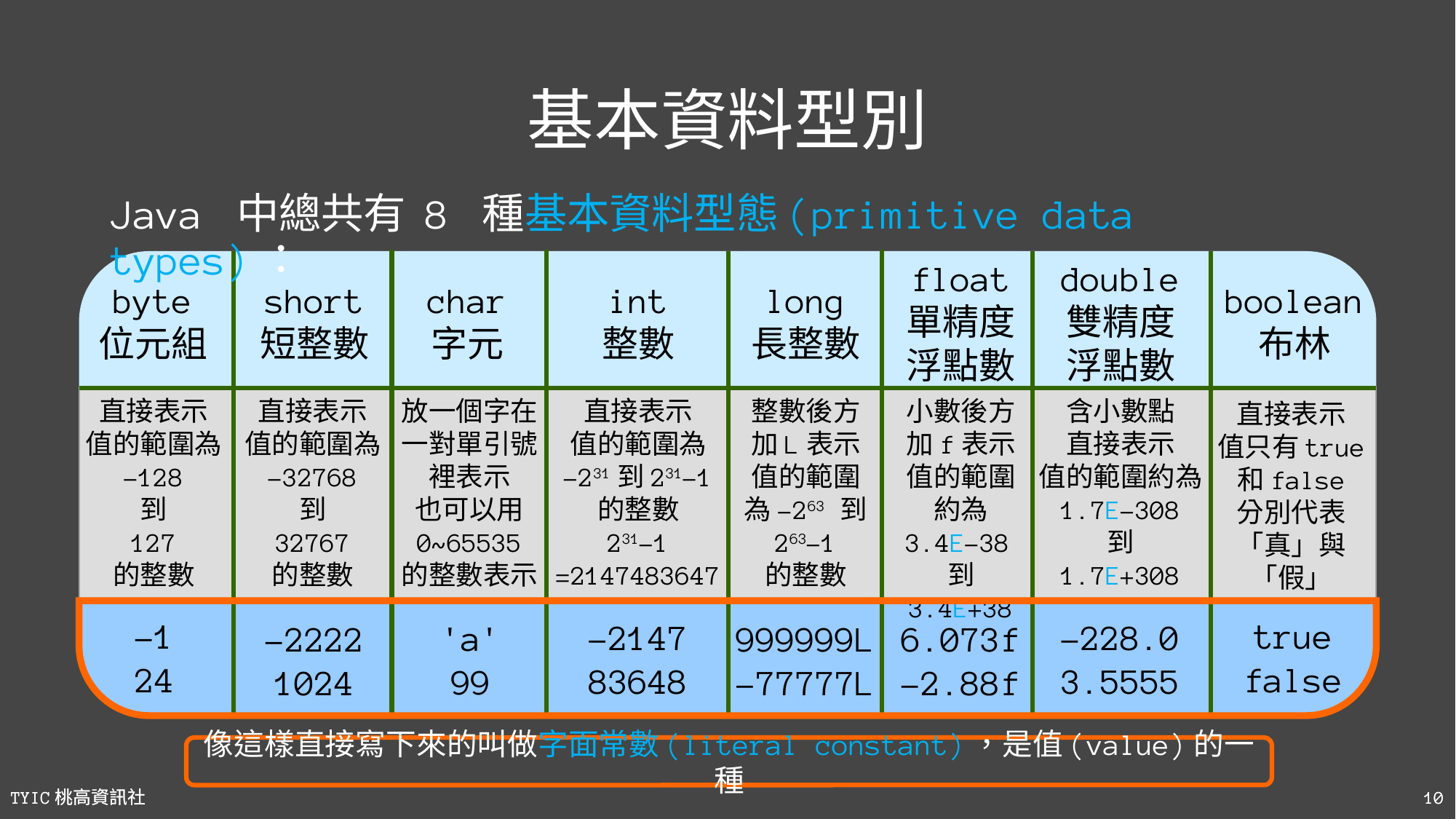

# 基本資料型別
Java 中總共有 8 種基本資料型態(primitive data types)：
float
單精度
浮點數
double
雙精度
浮點數

byte
位元組
short
短整數
char
字元
int
整數
long
長整數
boolean
布林

直接表示
值的範圍為
-128
到
127
的整數
直接表示
值的範圍為
-32768
到
32767
的整數
放一個字在一對單引號
裡表示
也可以用
0~65535
的整數表示
直接表示
值的範圍為
-231到231-1
的整數
231-1
=2147483647
整數後方
加L表示
值的範圍為-263 到
263-1
的整數
小數後方
加f表示
值的範圍
約為
3.4E-38到
3.4E+38
含小數點
直接表示
值的範圍約為
1.7E-308
到
1.7E+308
直接表示
值只有true
和false
分別代表
「真」與
「假」

-1
24
true
false
-2147
83648
-228.0
3.5555
'a'
99
-2222
1024
6.073f
-2.88f
999999L
-77777L

像這樣直接寫下來的叫做字面常數(literal constant)，是值(value)的一種